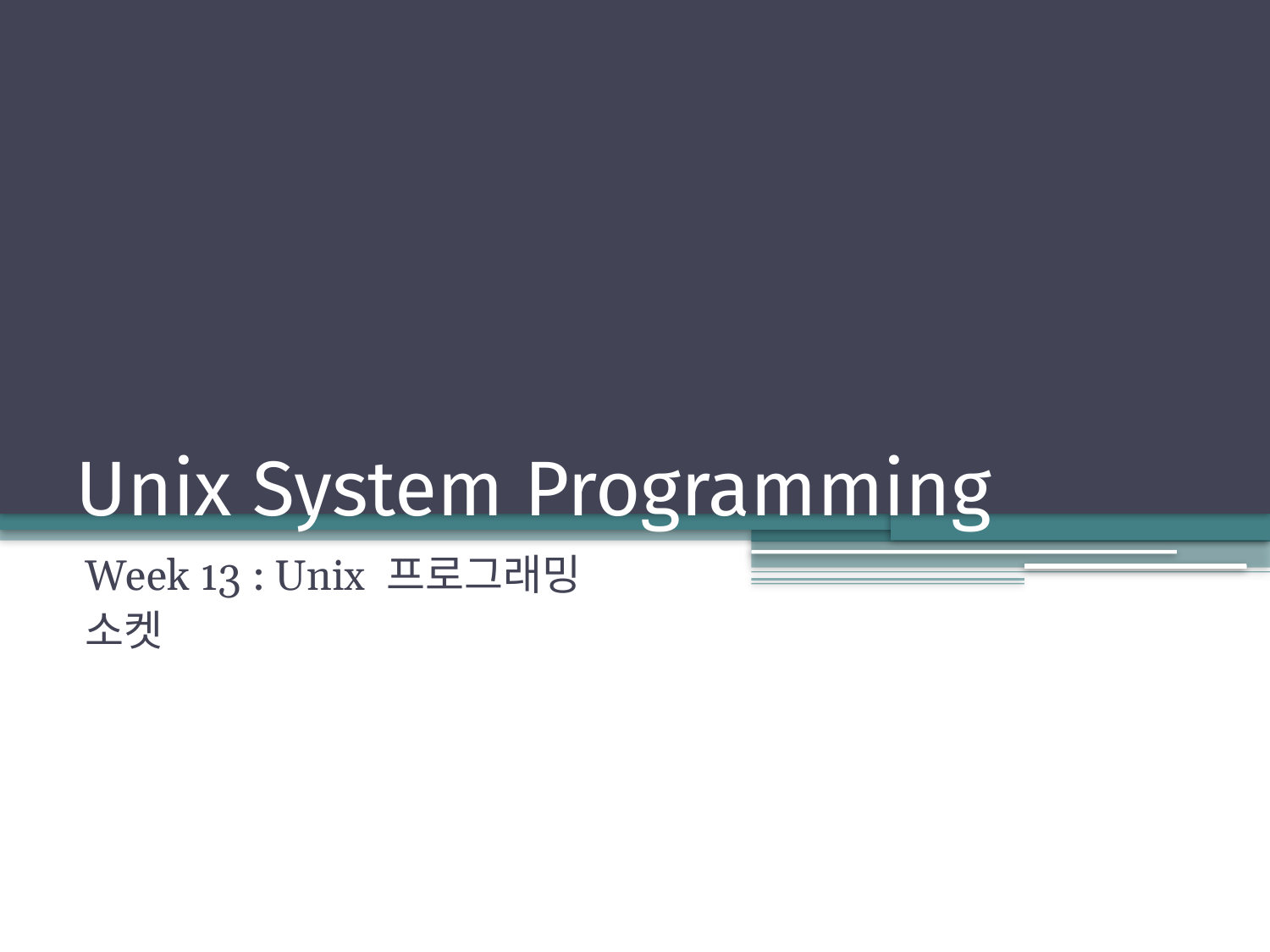

# Unix System Programming
Week 13 : Unix 프로그래밍
소켓